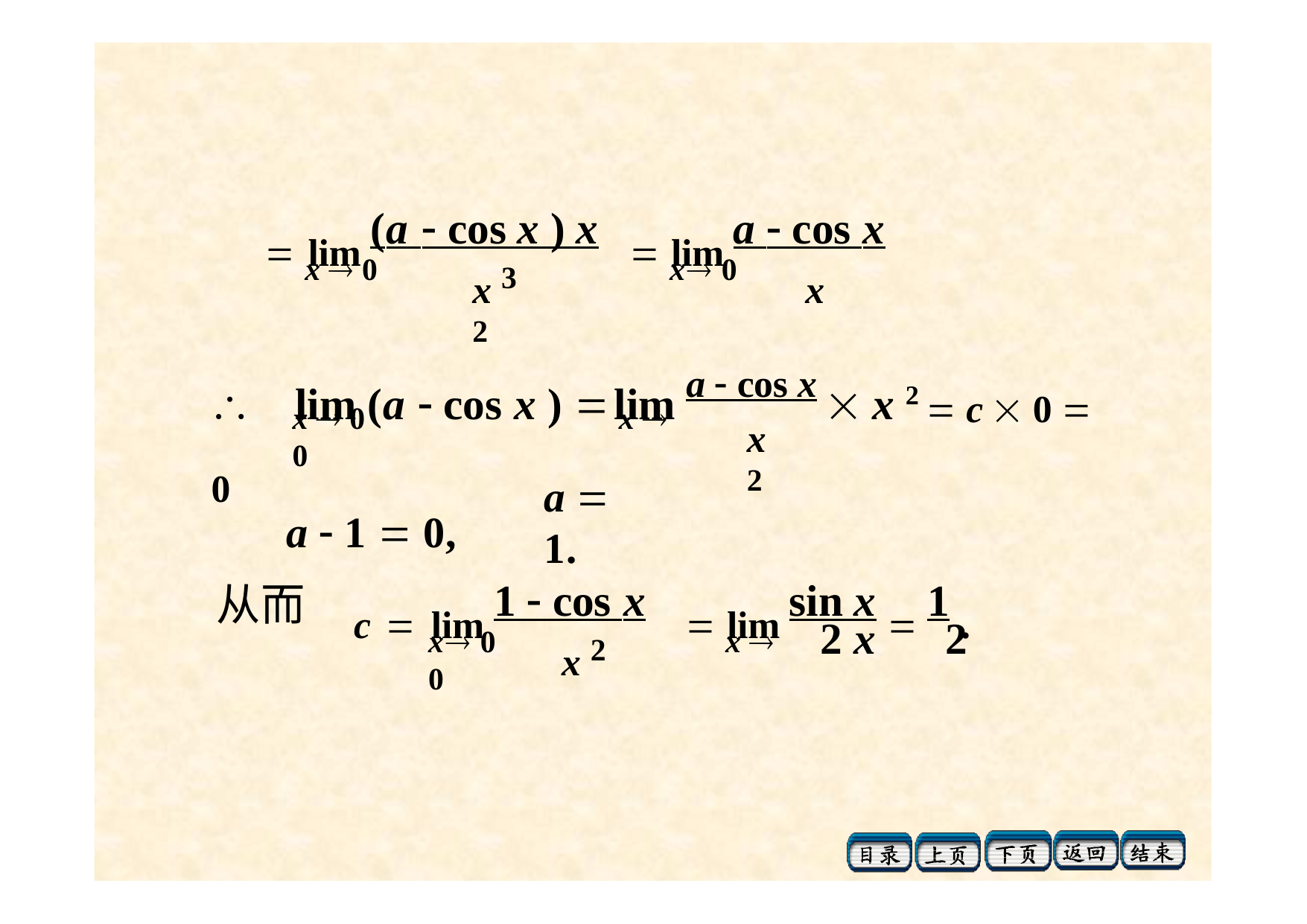

# =	lim (a − cos x ) x	=	lim a − cos x
x 3	x 2
x → 0	x→ 0
∴	lim (a − cos x ) =	lim a − cos x × x 2 = c × 0 = 0
x 2
x → 0	x → 0
a − 1 = 0,
a = 1.
c =	lim 1 − cos x	=	lim sin x = 1 .
从而
x 2
2 x	2
x→ 0	x → 0